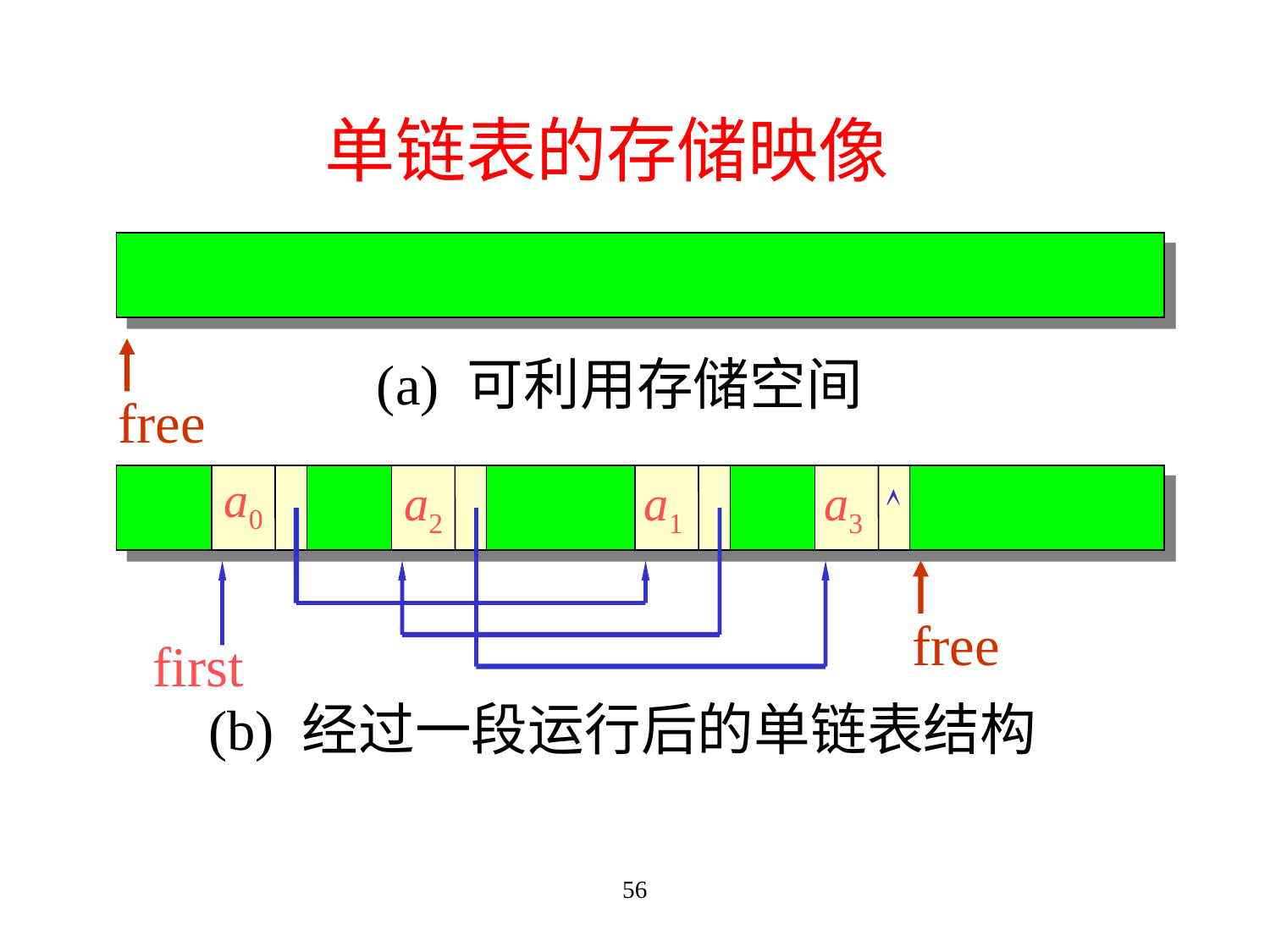

单链表的存储映像

(a) 可利用存储空间
free
a0

a2

a1

a3

∧

free
first

(b) 经过一段运行后的单链表结构
56